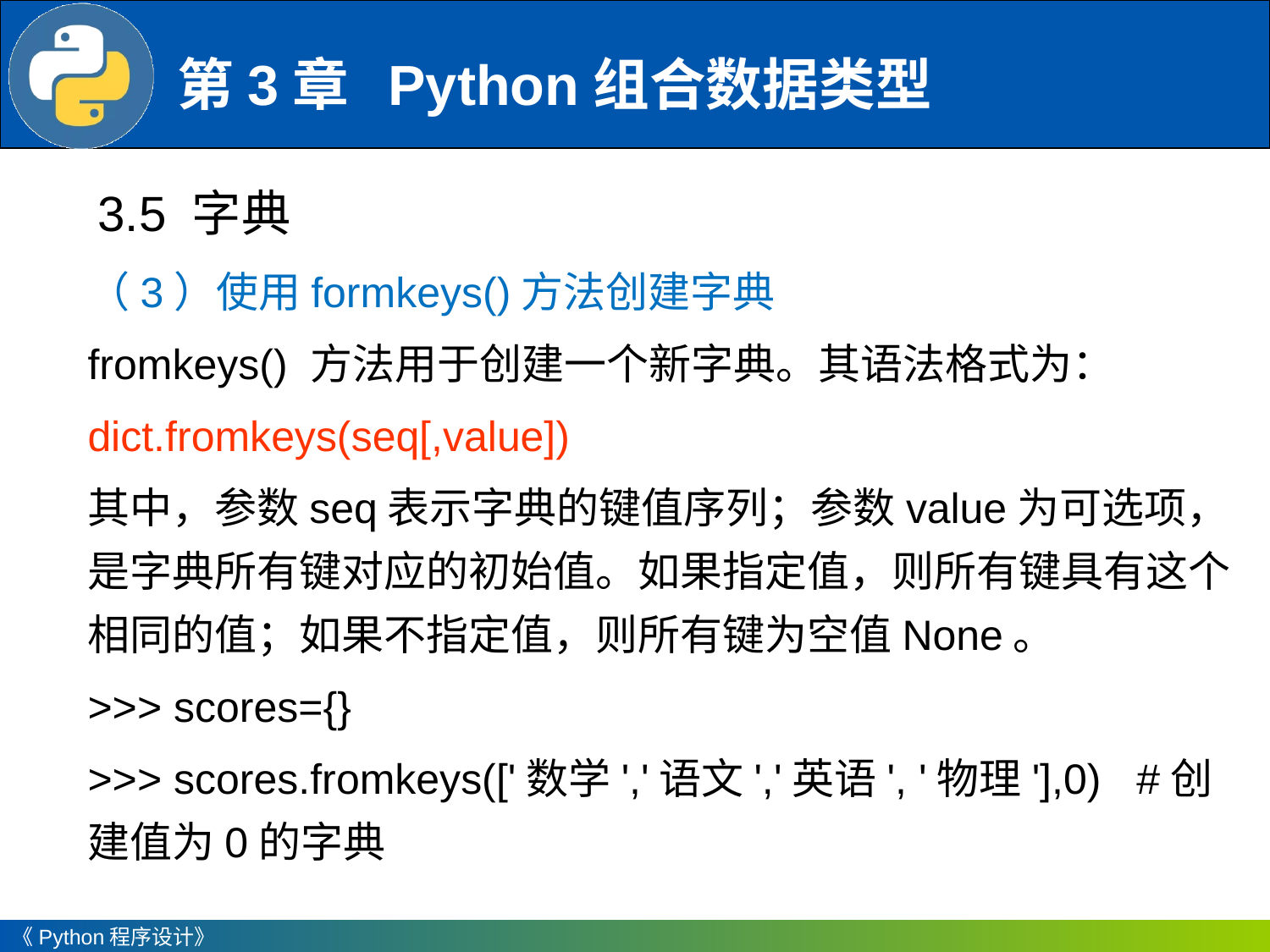

3.5 字典
（3）使用formkeys()方法创建字典
fromkeys() 方法用于创建一个新字典。其语法格式为：
dict.fromkeys(seq[,value])
其中，参数seq表示字典的键值序列；参数value为可选项，是字典所有键对应的初始值。如果指定值，则所有键具有这个相同的值；如果不指定值，则所有键为空值None。
>>> scores={}
>>> scores.fromkeys(['数学','语文','英语', '物理'],0)   #创建值为0的字典